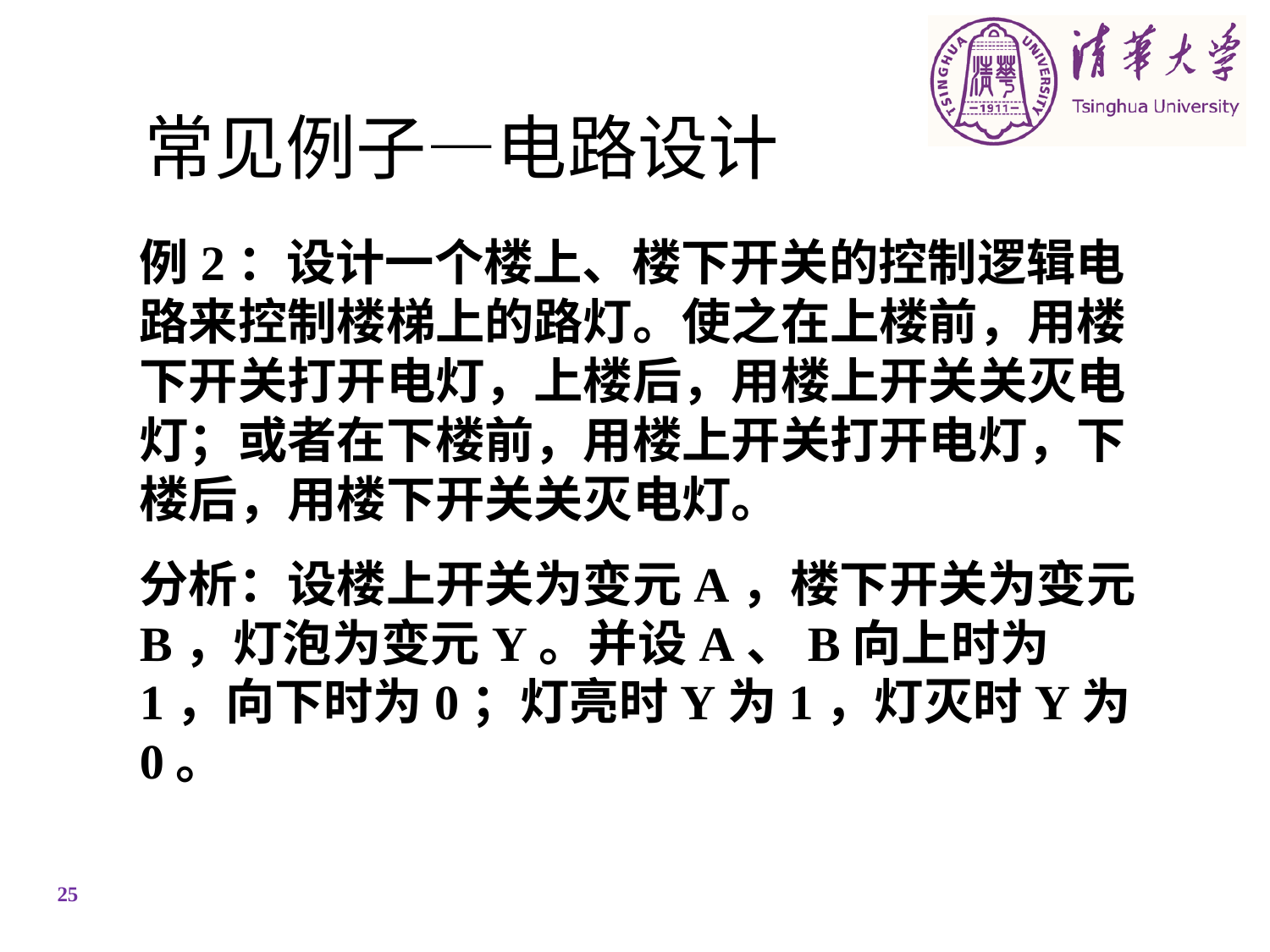

常见例子—电路设计
例2：设计一个楼上、楼下开关的控制逻辑电路来控制楼梯上的路灯。使之在上楼前，用楼下开关打开电灯，上楼后，用楼上开关关灭电灯；或者在下楼前，用楼上开关打开电灯，下楼后，用楼下开关关灭电灯。
分析：设楼上开关为变元A，楼下开关为变元B，灯泡为变元Y。并设A、B向上时为1，向下时为0；灯亮时Y为1，灯灭时Y为0。